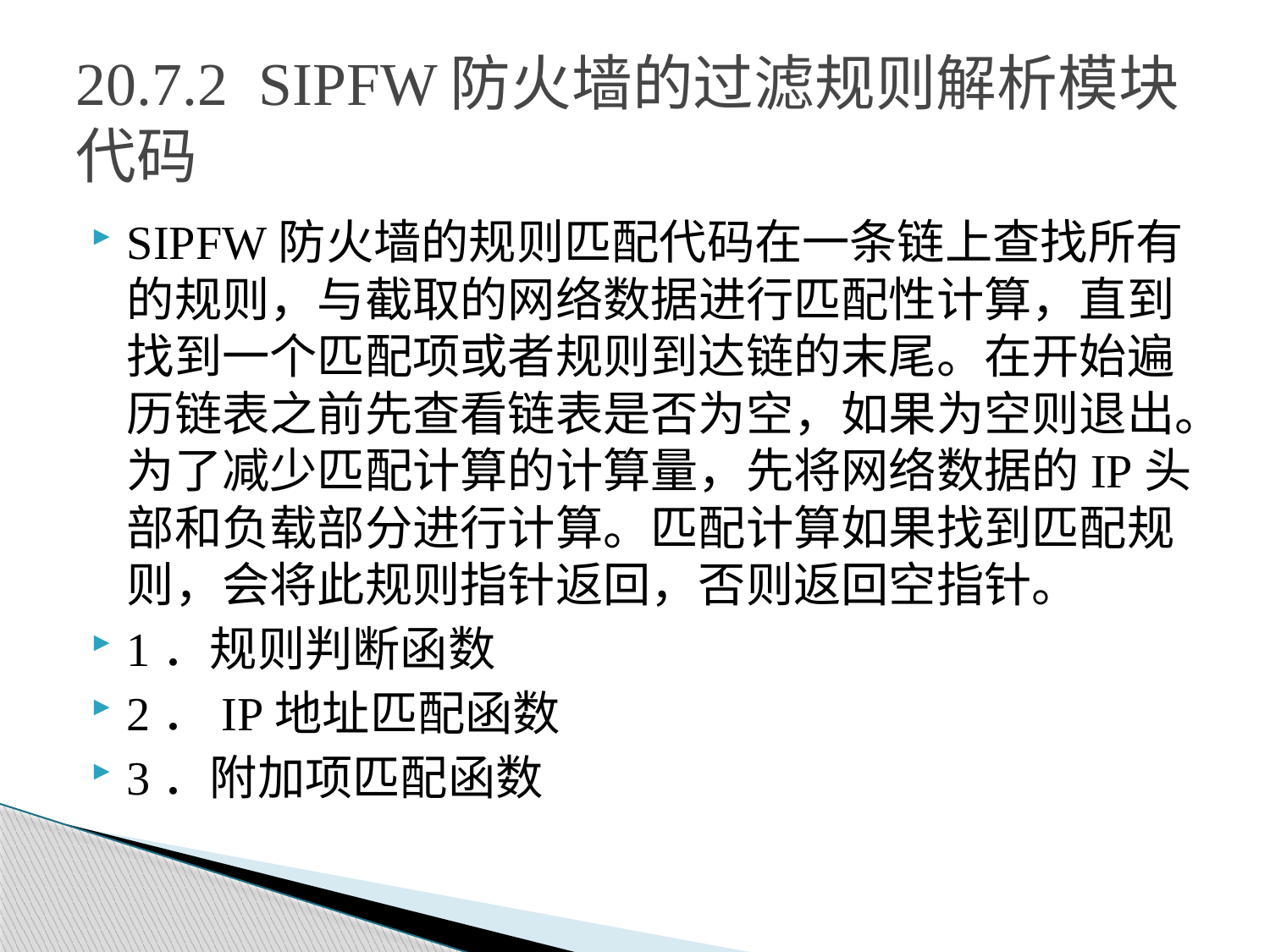

# 20.7.2  SIPFW防火墙的过滤规则解析模块代码
SIPFW防火墙的规则匹配代码在一条链上查找所有的规则，与截取的网络数据进行匹配性计算，直到找到一个匹配项或者规则到达链的末尾。在开始遍历链表之前先查看链表是否为空，如果为空则退出。为了减少匹配计算的计算量，先将网络数据的IP头部和负载部分进行计算。匹配计算如果找到匹配规则，会将此规则指针返回，否则返回空指针。
1．规则判断函数
2．IP地址匹配函数
3．附加项匹配函数